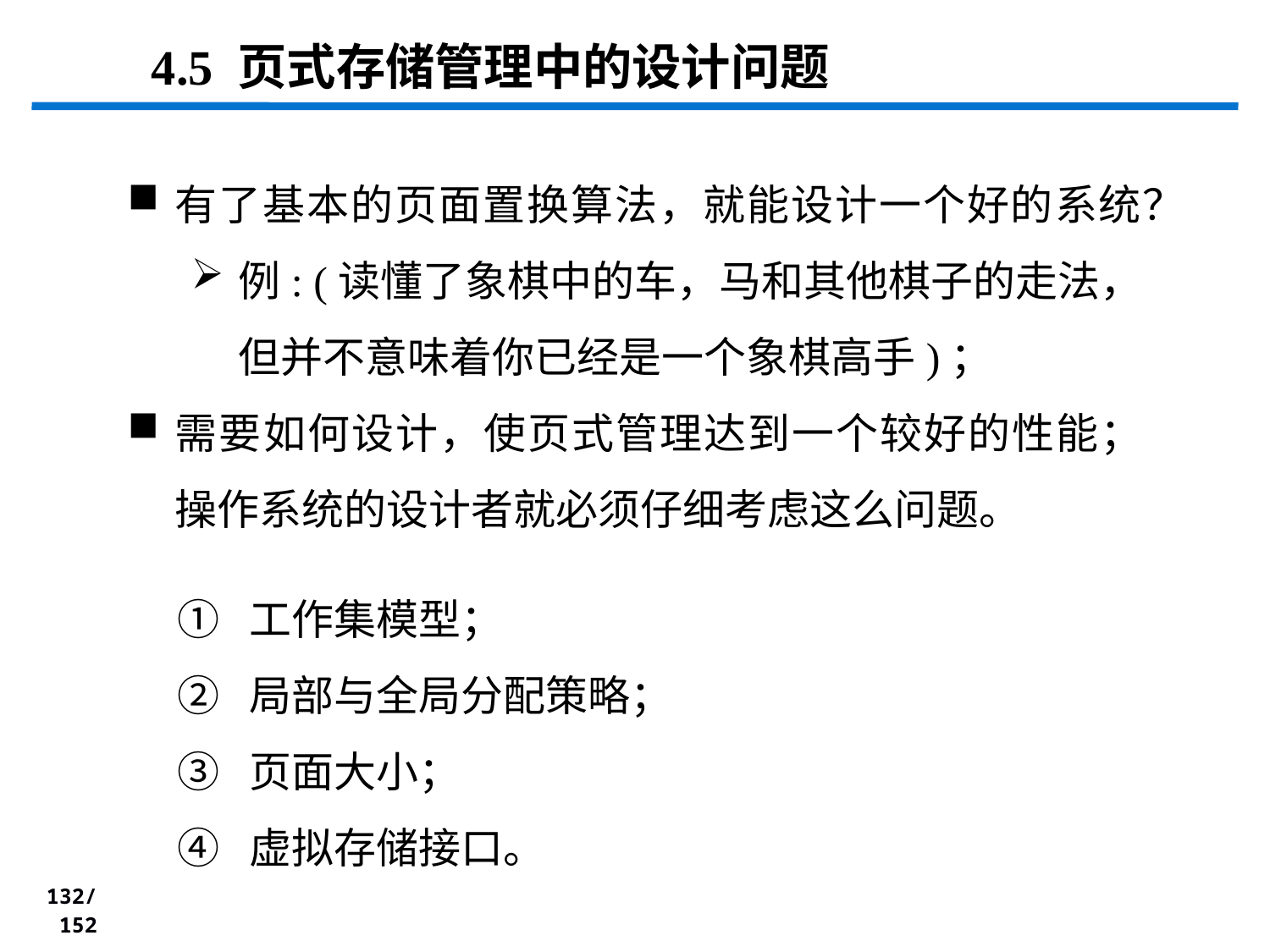

4.5 页式存储管理中的设计问题
有了基本的页面置换算法，就能设计一个好的系统？
例: (读懂了象棋中的车，马和其他棋子的走法，但并不意味着你已经是一个象棋高手)；
需要如何设计，使页式管理达到一个较好的性能；操作系统的设计者就必须仔细考虑这么问题。
①  工作集模型；
②  局部与全局分配策略；
③  页面大小；
④  虚拟存储接口。